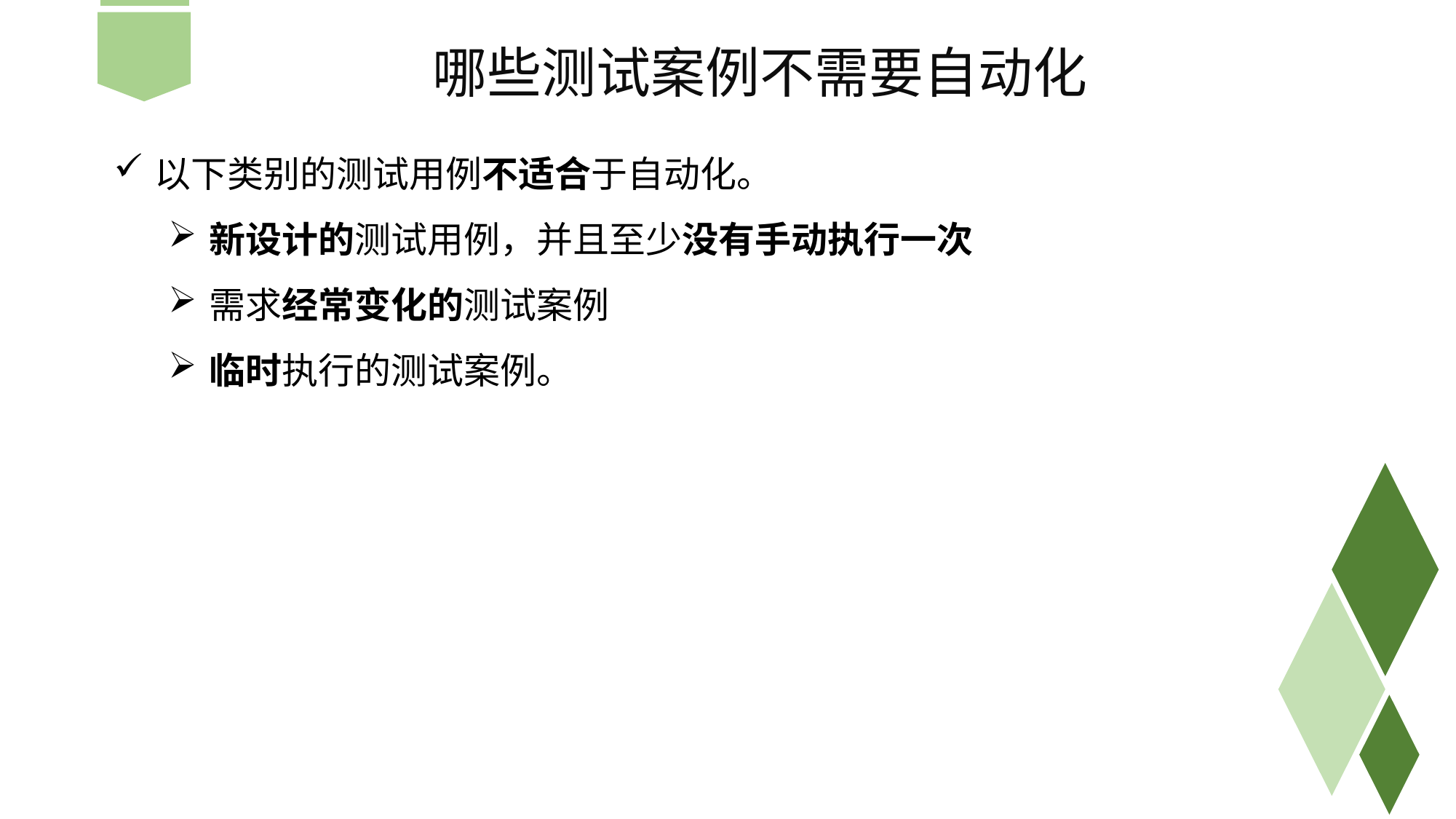

哪些测试案例不需要自动化
以下类别的测试用例不适合于自动化。
新设计的测试用例，并且至少没有手动执行一次
需求经常变化的测试案例
临时执行的测试案例。

27